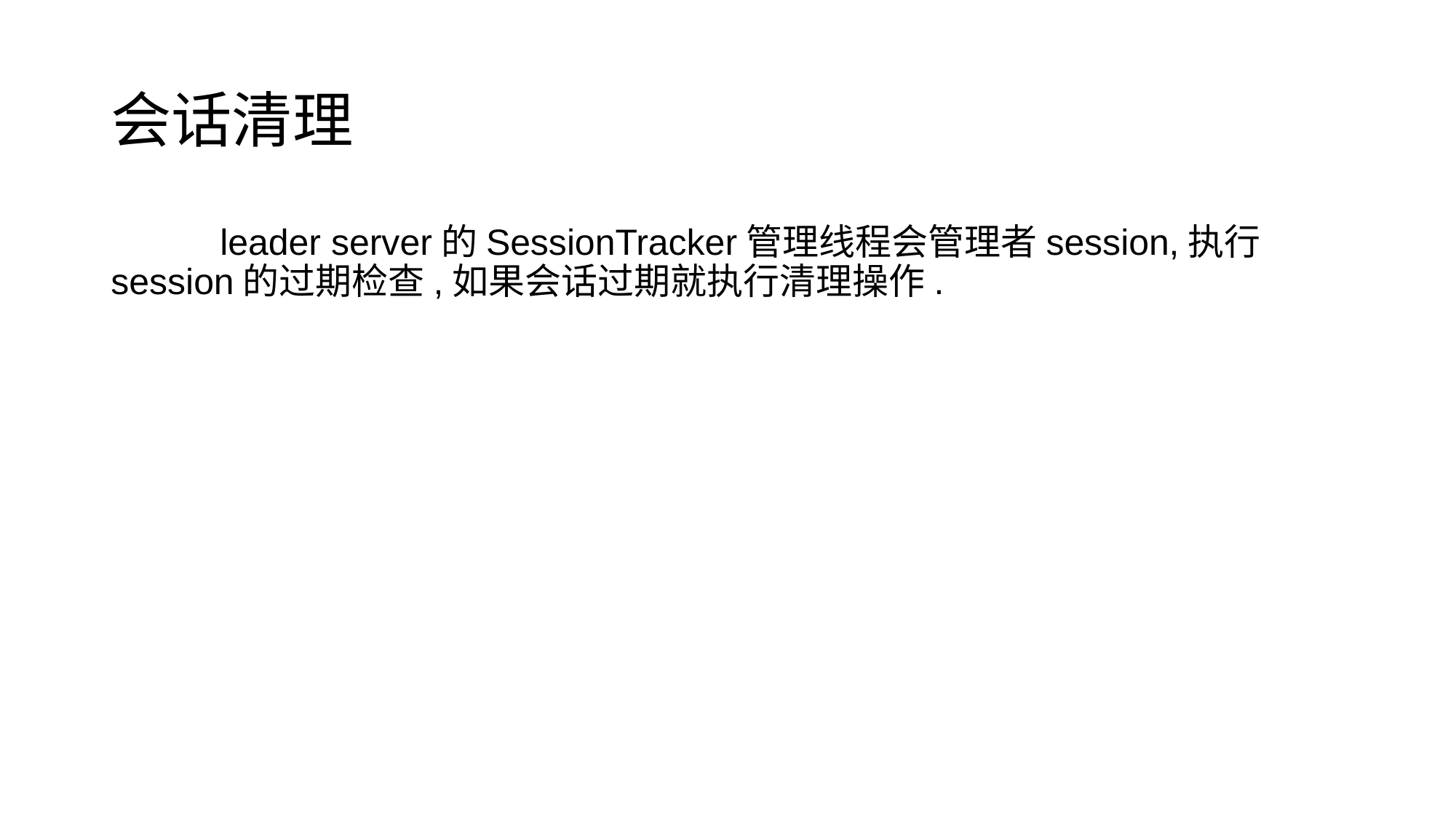

# 会话清理
	leader server的SessionTracker管理线程会管理者session,执行session的过期检查,如果会话过期就执行清理操作.